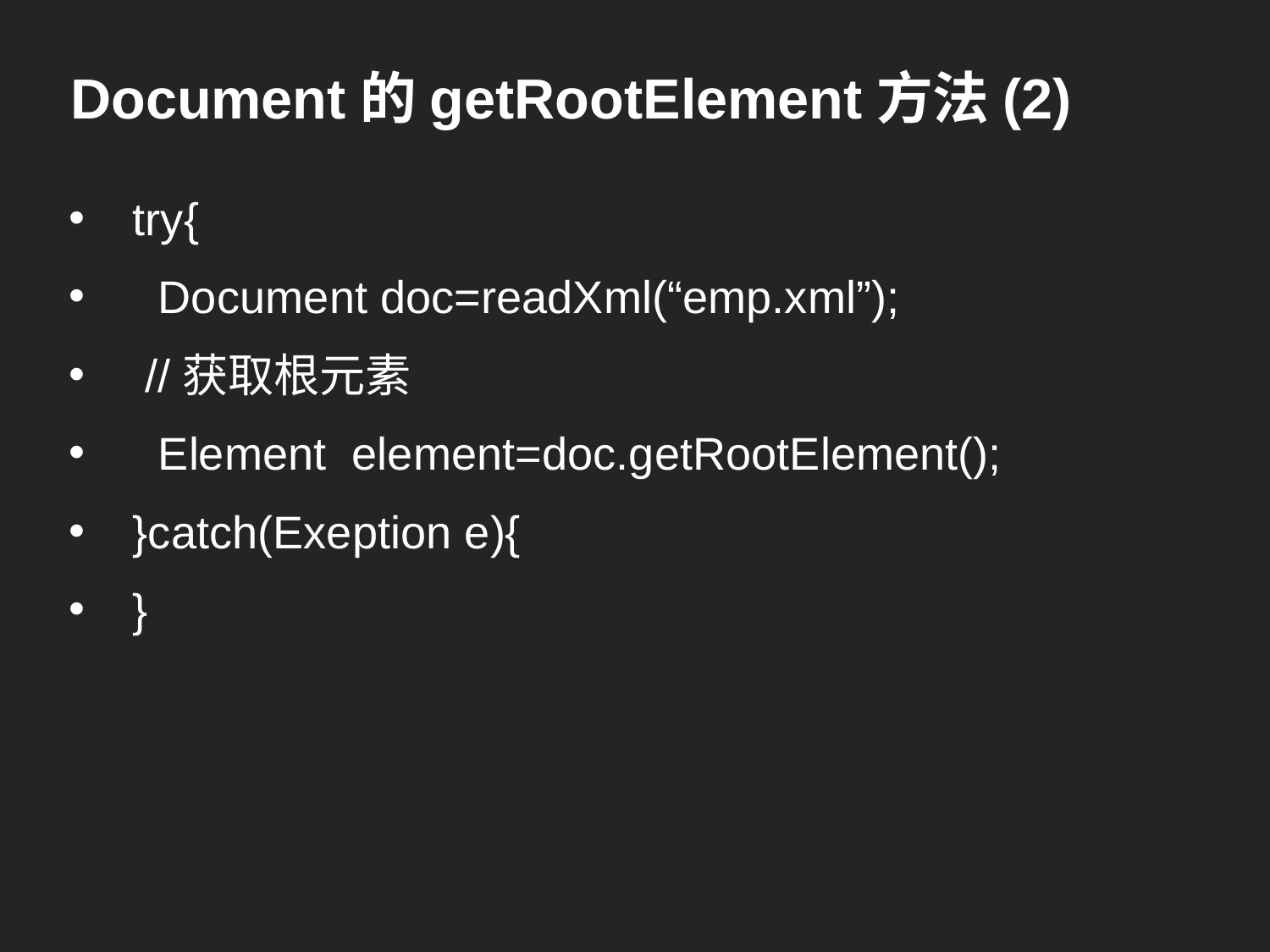

# Document的getRootElement方法(2)
try{
  Document doc=readXml(“emp.xml”);
 //获取根元素
  Element  element=doc.getRootElement();
}catch(Exeption e){
}